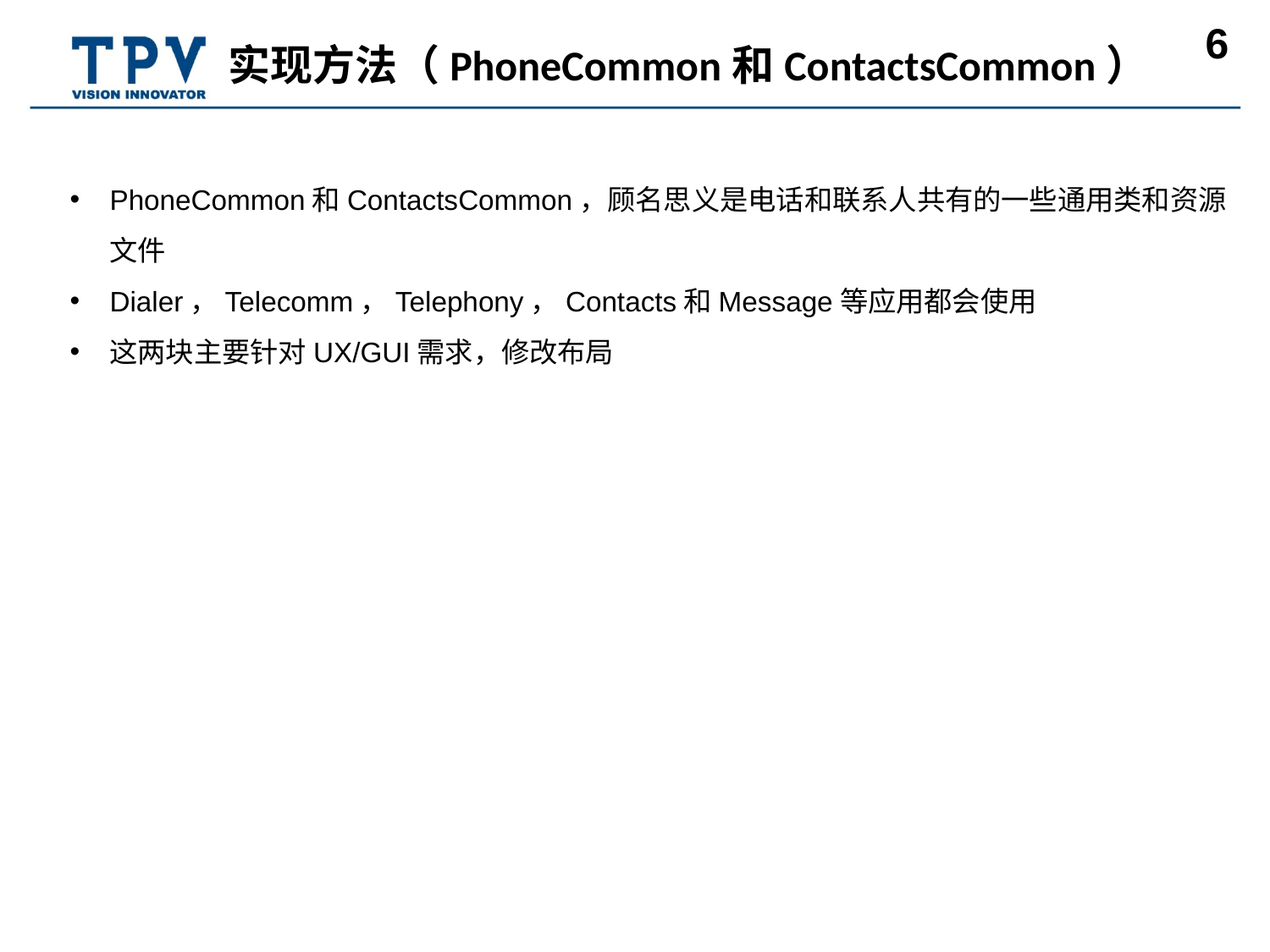

实现方法（PhoneCommon和ContactsCommon）
PhoneCommon和ContactsCommon，顾名思义是电话和联系人共有的一些通用类和资源文件
Dialer，Telecomm，Telephony，Contacts和Message等应用都会使用
这两块主要针对UX/GUI需求，修改布局